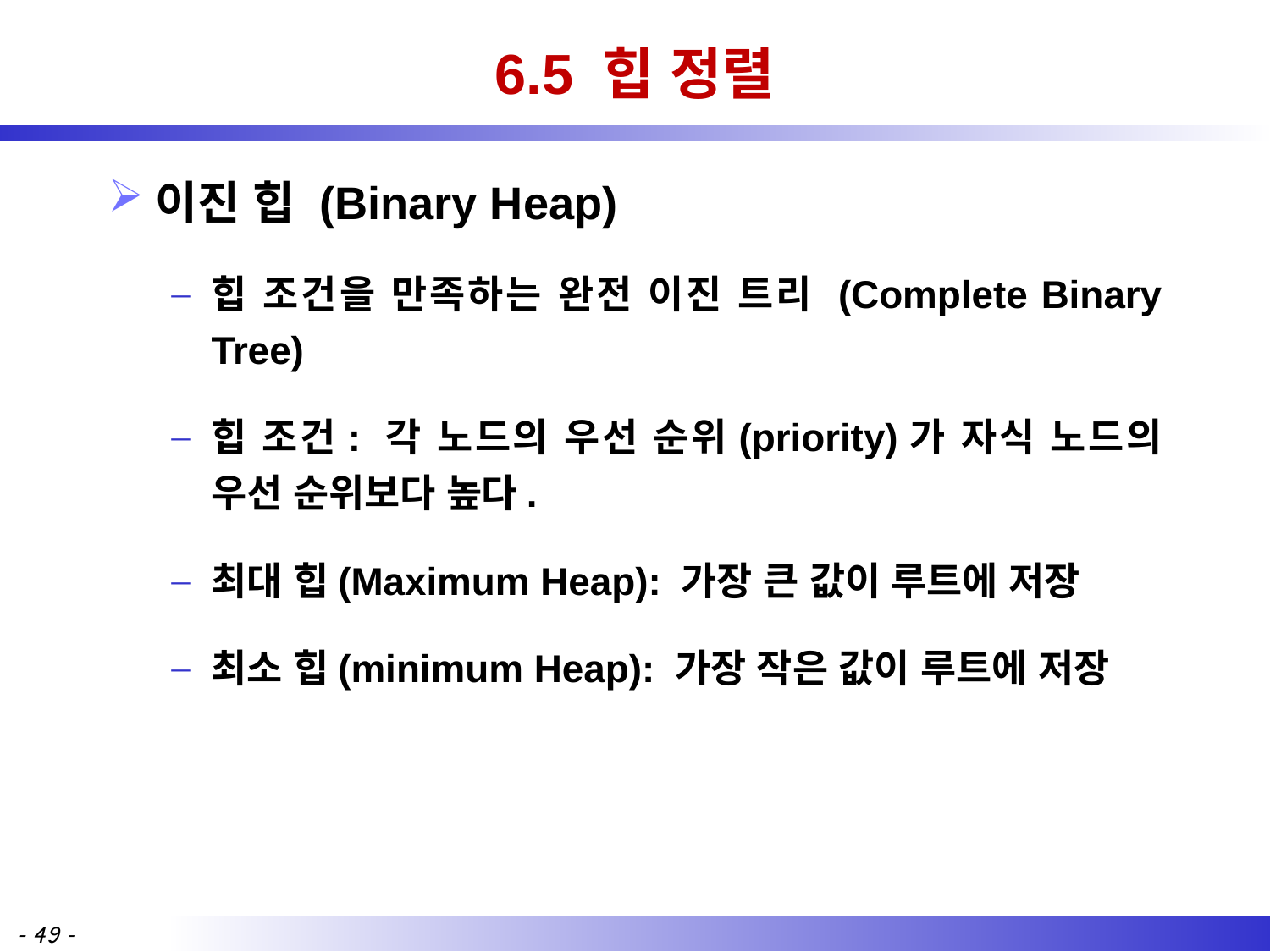

# 6.5 힙 정렬
이진 힙 (Binary Heap)
힙 조건을 만족하는 완전 이진 트리 (Complete Binary Tree)
힙 조건: 각 노드의 우선 순위(priority)가 자식 노드의 우선 순위보다 높다.
최대 힙(Maximum Heap): 가장 큰 값이 루트에 저장
최소 힙(minimum Heap): 가장 작은 값이 루트에 저장
- 49 -